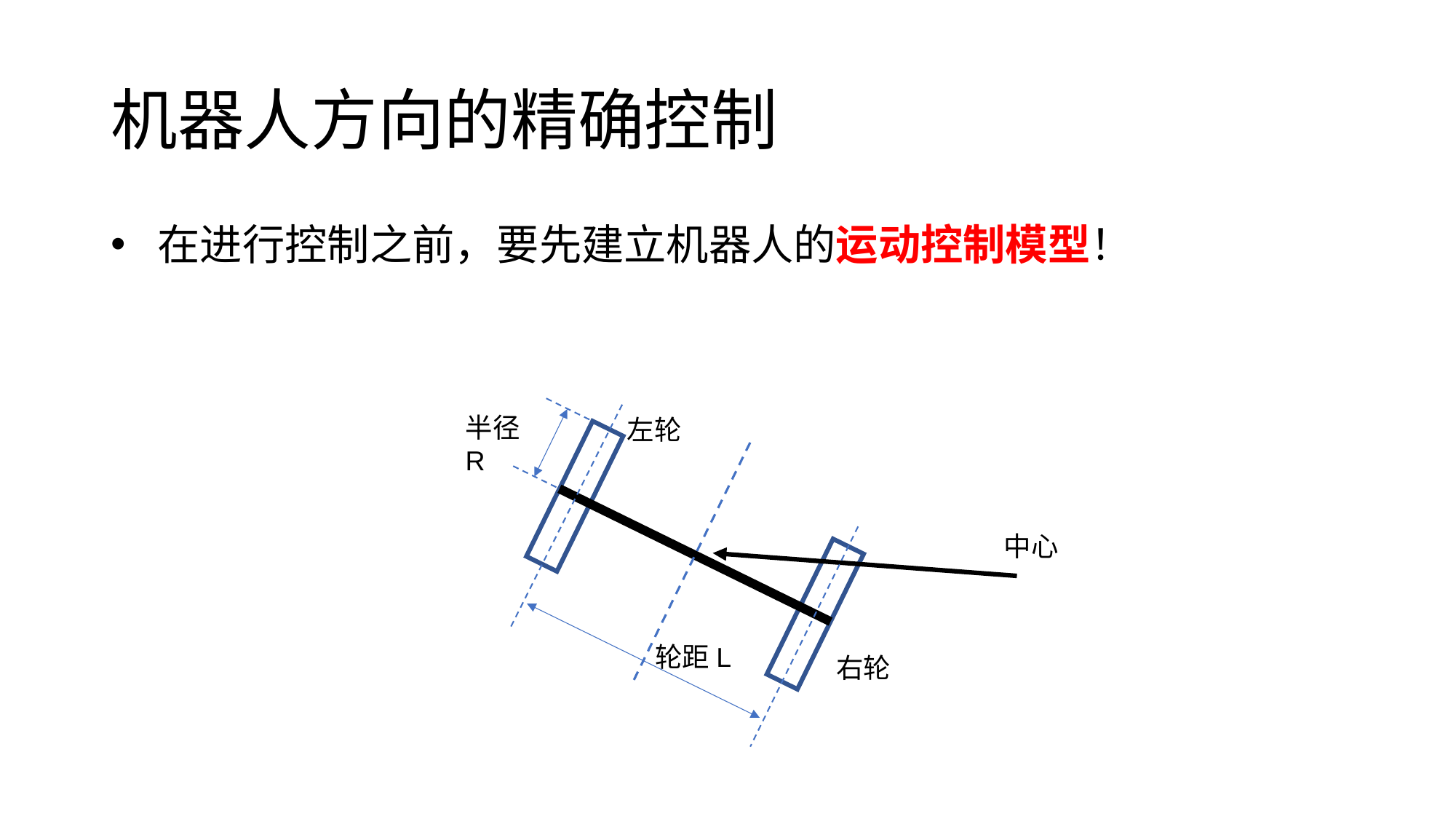

# 机器人方向的精确控制
 在进行控制之前，要先建立机器人的运动控制模型！

半径R
左轮

中心
轮距L
右轮